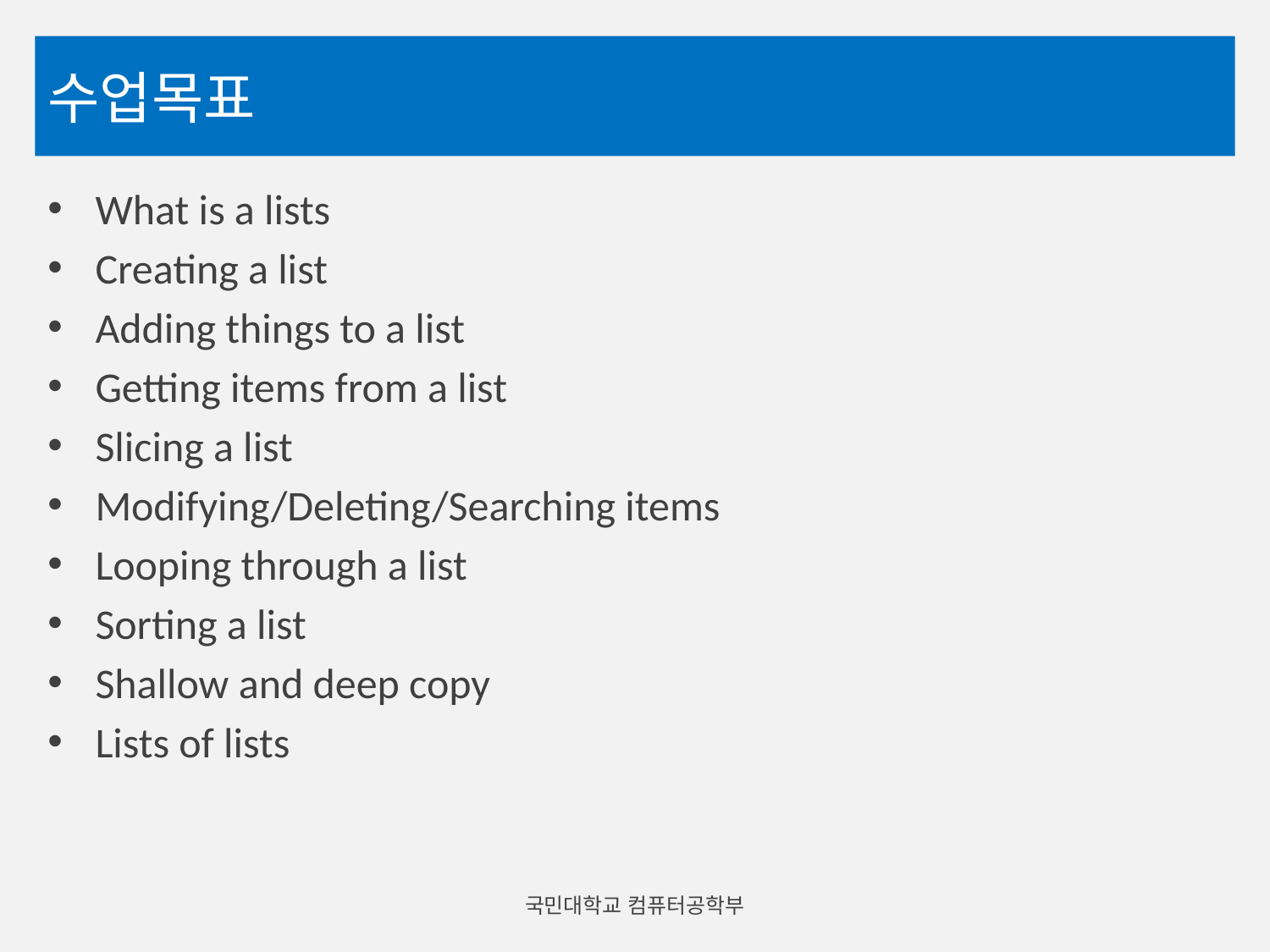

# 수업목표
What is a lists
Creating a list
Adding things to a list
Getting items from a list
Slicing a list
Modifying/Deleting/Searching items
Looping through a list
Sorting a list
Shallow and deep copy
Lists of lists
국민대학교 컴퓨터공학부